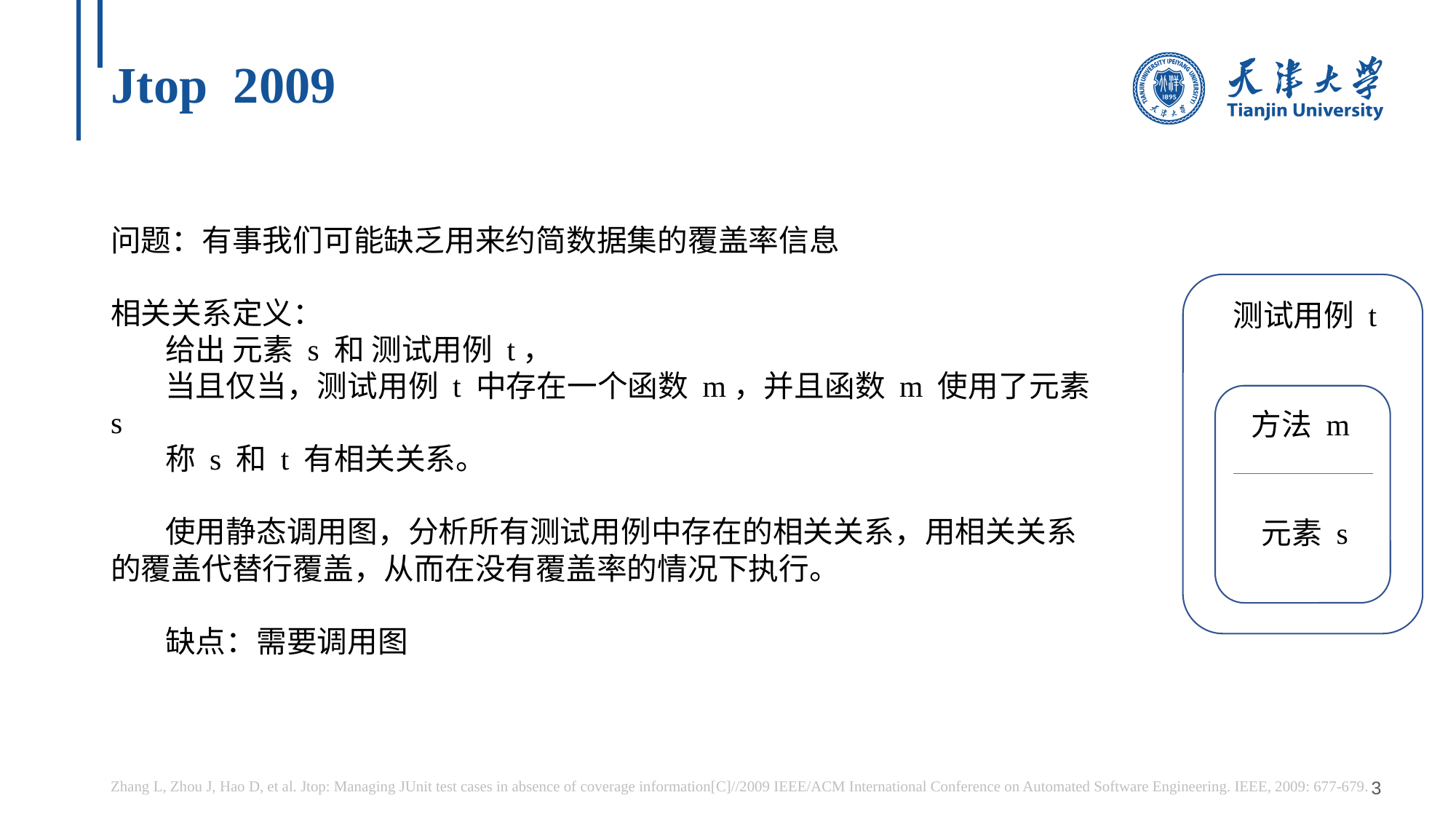

# Jtop  2009
问题：有事我们可能缺乏用来约简数据集的覆盖率信息

相关关系定义：
给出 元素 s 和 测试用例 t，
当且仅当，测试用例 t 中存在一个函数 m，并且函数 m 使用了元素 s
称 s 和 t 有相关关系。

使用静态调用图，分析所有测试用例中存在的相关关系，用相关关系的覆盖代替行覆盖，从而在没有覆盖率的情况下执行。

缺点：需要调用图

测试用例 t

方法 m
元素 s
Zhang L, Zhou J, Hao D, et al. Jtop: Managing JUnit test cases in absence of coverage information[C]//2009 IEEE/ACM International Conference on Automated Software Engineering. IEEE, 2009: 677-679.